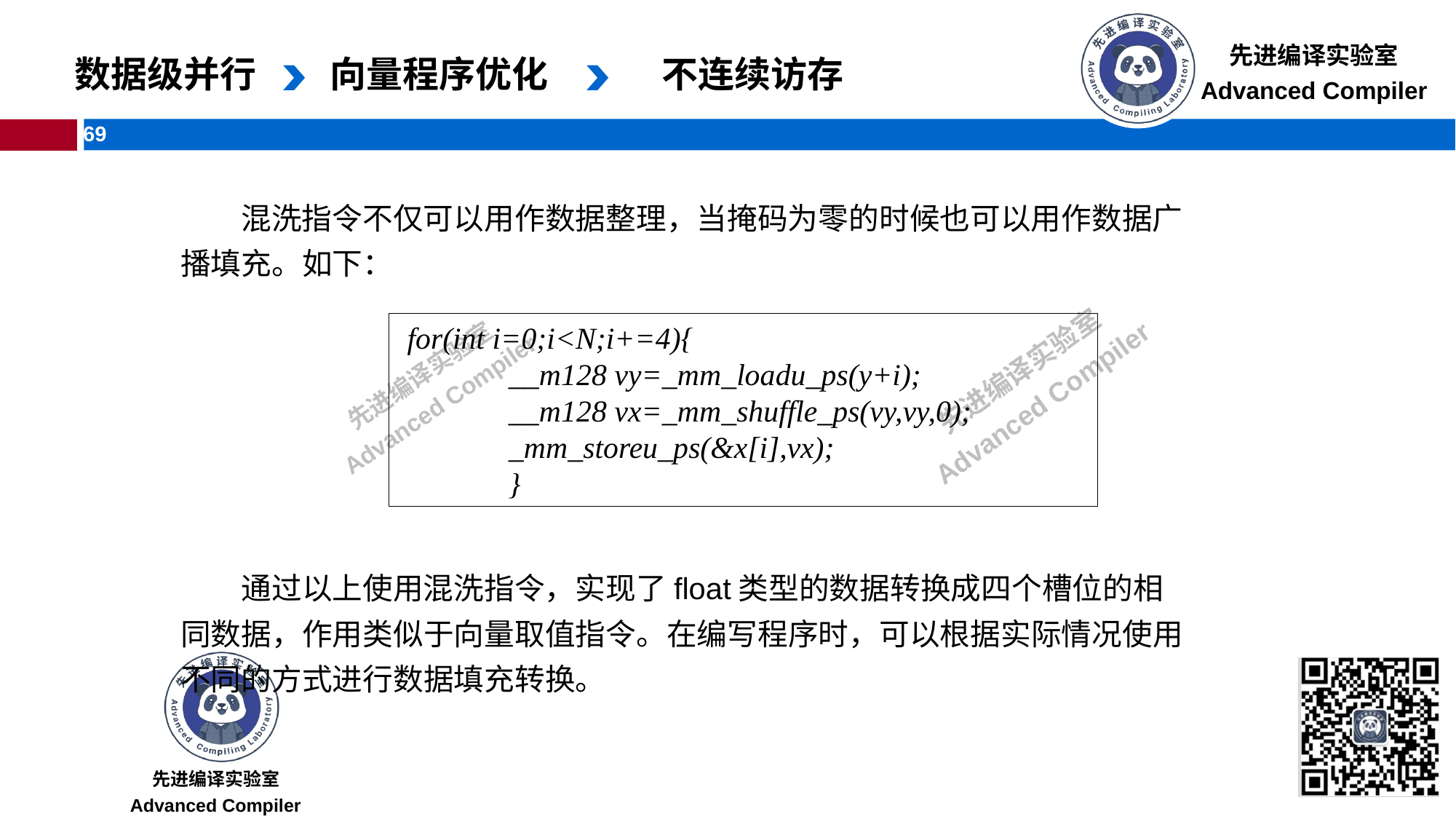

数据级并行
向量程序优化
 不连续访存

混洗指令不仅可以用作数据整理，当掩码为零的时候也可以用作数据广播填充。如下：
 for(int i=0;i<N;i+=4){
	__m128 vy=_mm_loadu_ps(y+i);
	__m128 vx=_mm_shuffle_ps(vy,vy,0);
	_mm_storeu_ps(&x[i],vx);
	}
通过以上使用混洗指令，实现了float类型的数据转换成四个槽位的相同数据，作用类似于向量取值指令。在编写程序时，可以根据实际情况使用不同的方式进行数据填充转换。